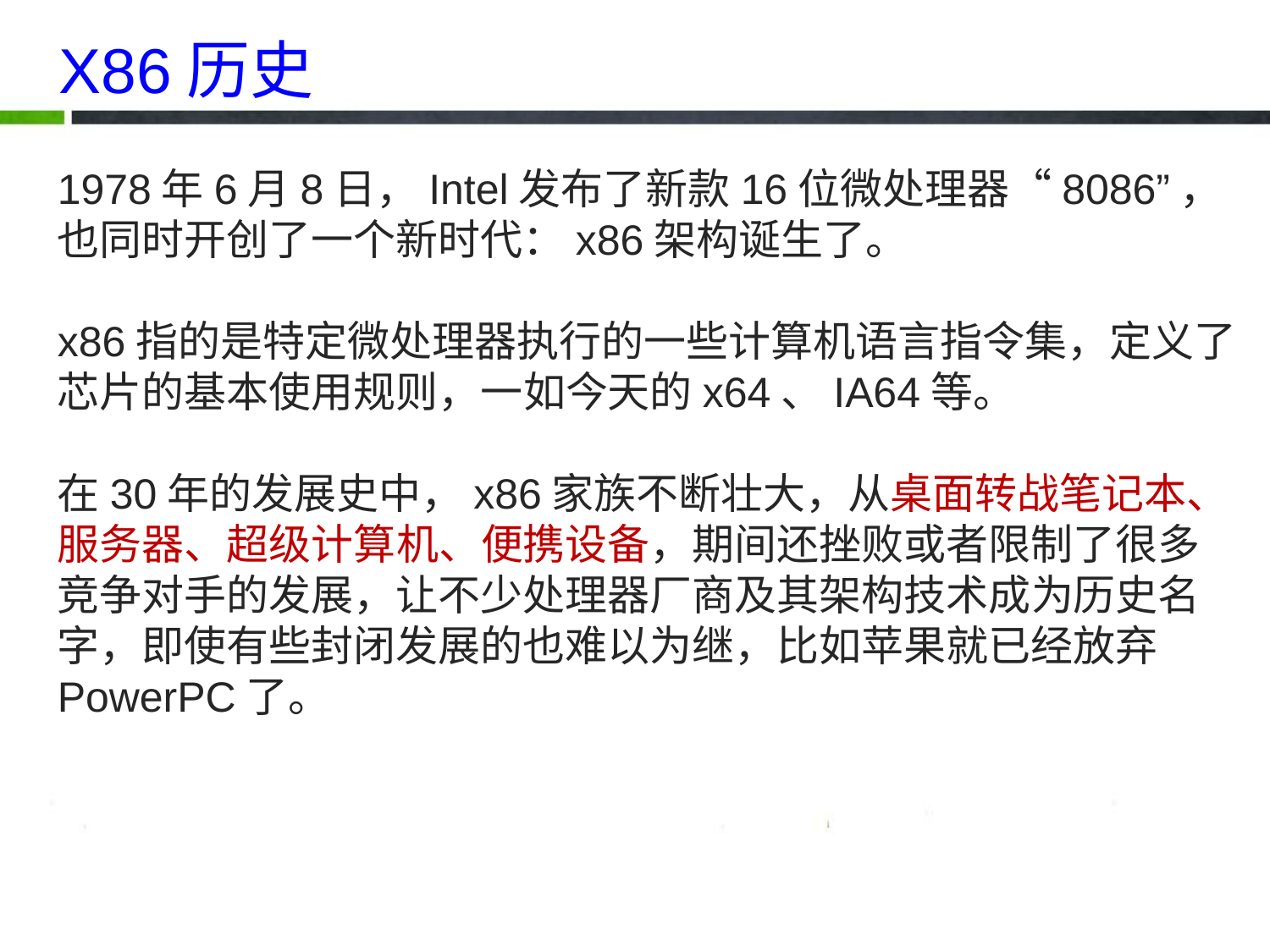

X86历史
1978年6月8日，Intel发布了新款16位微处理器“8086”，也同时开创了一个新时代：x86架构诞生了。

x86指的是特定微处理器执行的一些计算机语言指令集，定义了芯片的基本使用规则，一如今天的x64、IA64等。

在30年的发展史中，x86家族不断壮大，从桌面转战笔记本、服务器、超级计算机、便携设备，期间还挫败或者限制了很多竞争对手的发展，让不少处理器厂商及其架构技术成为历史名字，即使有些封闭发展的也难以为继，比如苹果就已经放弃PowerPC了。
35